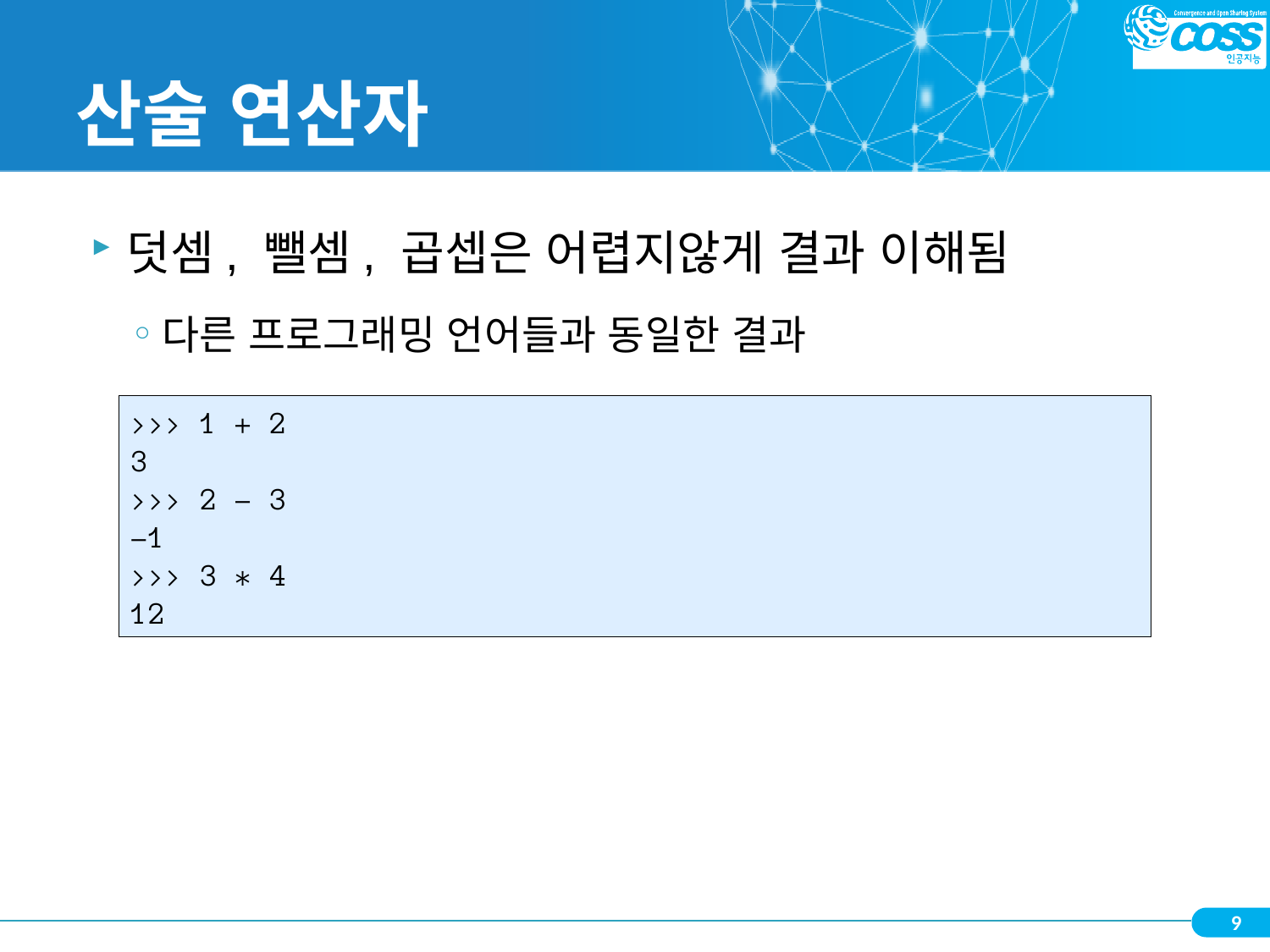

# 산술 연산자
덧셈, 뺄셈, 곱셉은 어렵지않게 결과 이해됨
다른 프로그래밍 언어들과 동일한 결과
>>> 1 + 2
3
>>> 2 - 3
-1
>>> 3 * 4
12